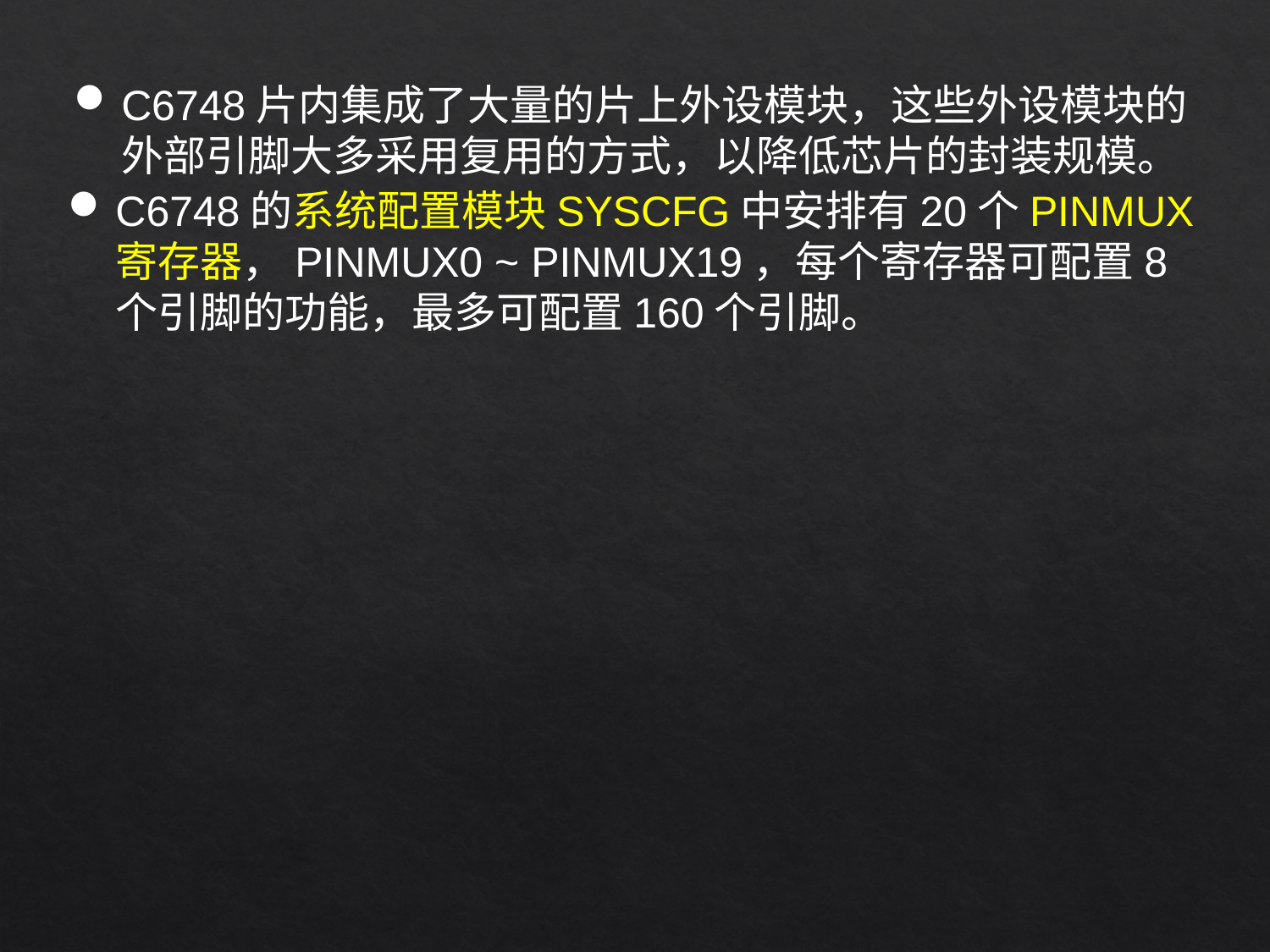

C6748片内集成了大量的片上外设模块，这些外设模块的外部引脚大多采用复用的方式，以降低芯片的封装规模。
C6748的系统配置模块SYSCFG中安排有20个PINMUX寄存器，PINMUX0 ~ PINMUX19，每个寄存器可配置8个引脚的功能，最多可配置160个引脚。